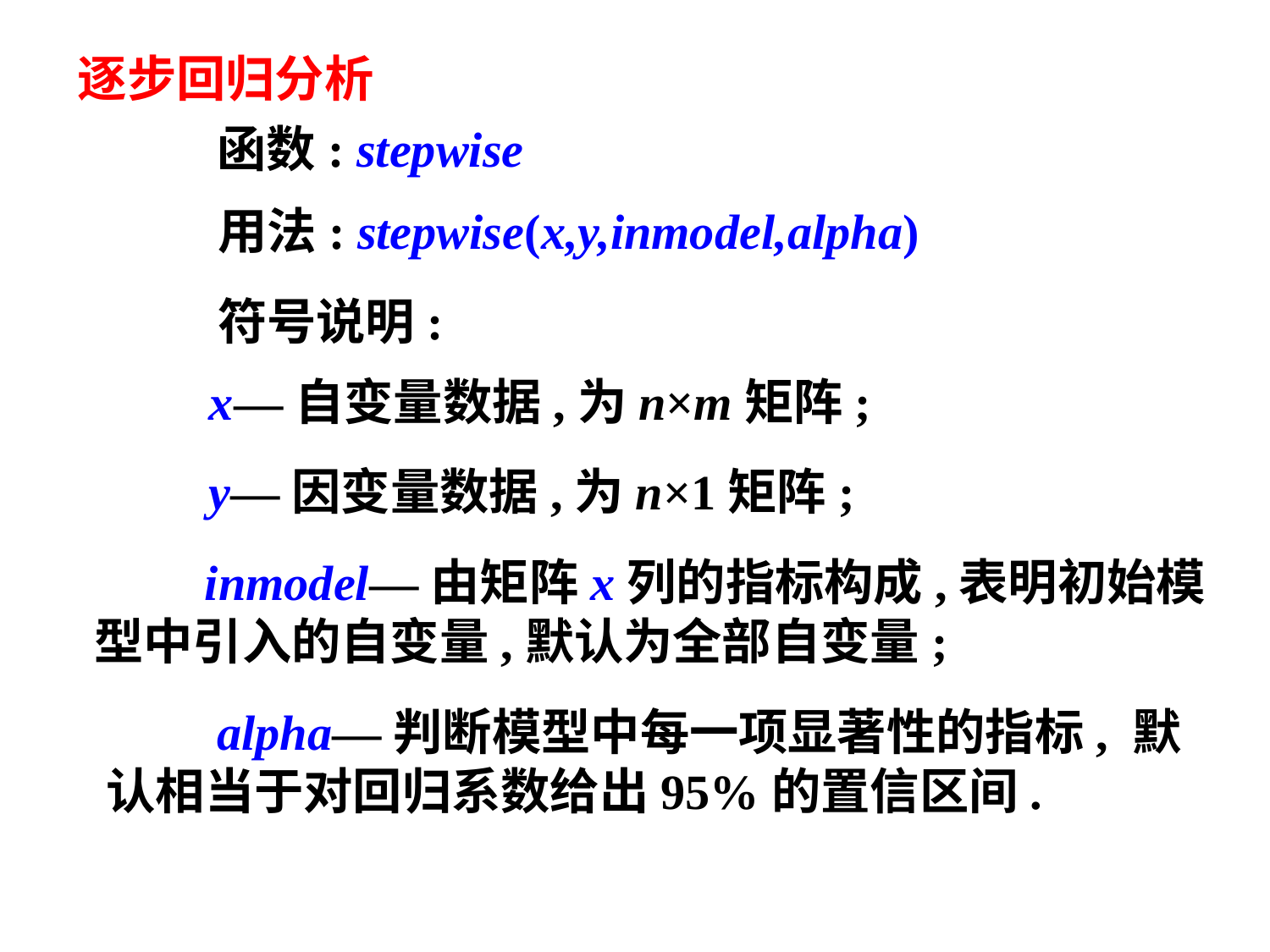

逐步回归分析
函数: stepwise
用法: stepwise(x,y,inmodel,alpha)
符号说明:
　　x—自变量数据,为n×m矩阵;
　　y—因变量数据,为n×1矩阵;
　　inmodel—由矩阵x列的指标构成,表明初始模
型中引入的自变量,默认为全部自变量;
　　alpha—判断模型中每一项显著性的指标, 默
认相当于对回归系数给出95%的置信区间.